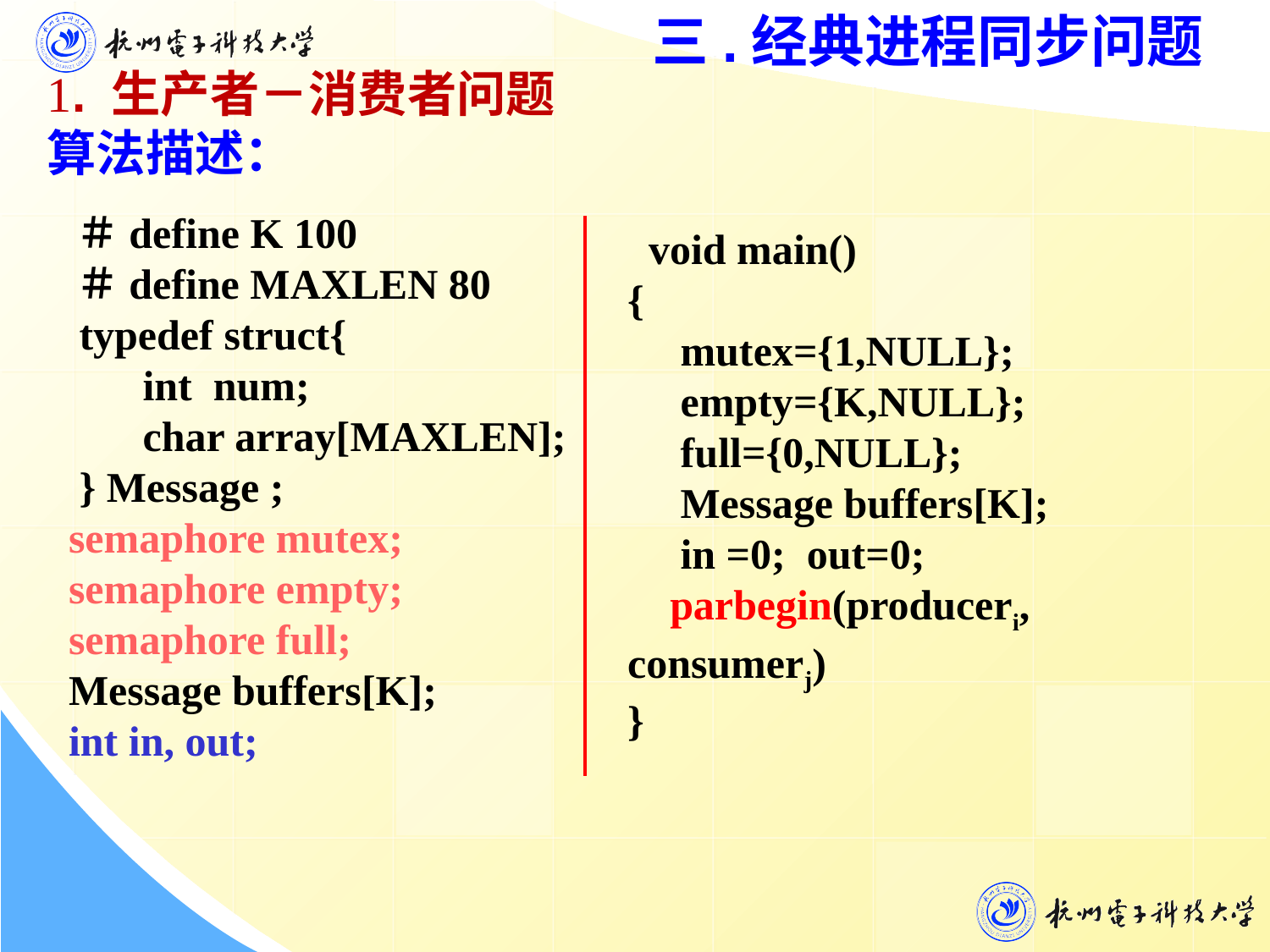

三.经典进程同步问题
1. 生产者－消费者问题
算法描述：
  ＃define K 100
  ＃define MAXLEN 80
   typedef struct{
         int  num;
         char array[MAXLEN];
   } Message ;
  semaphore mutex;
  semaphore empty;
  semaphore full;
  Message buffers[K];
  int in, out;

  void main()
{
     mutex={1,NULL};
     empty={K,NULL};
     full={0,NULL};
     Message buffers[K];
     in =0;  out=0;
    parbegin(produceri, consumerj)
}